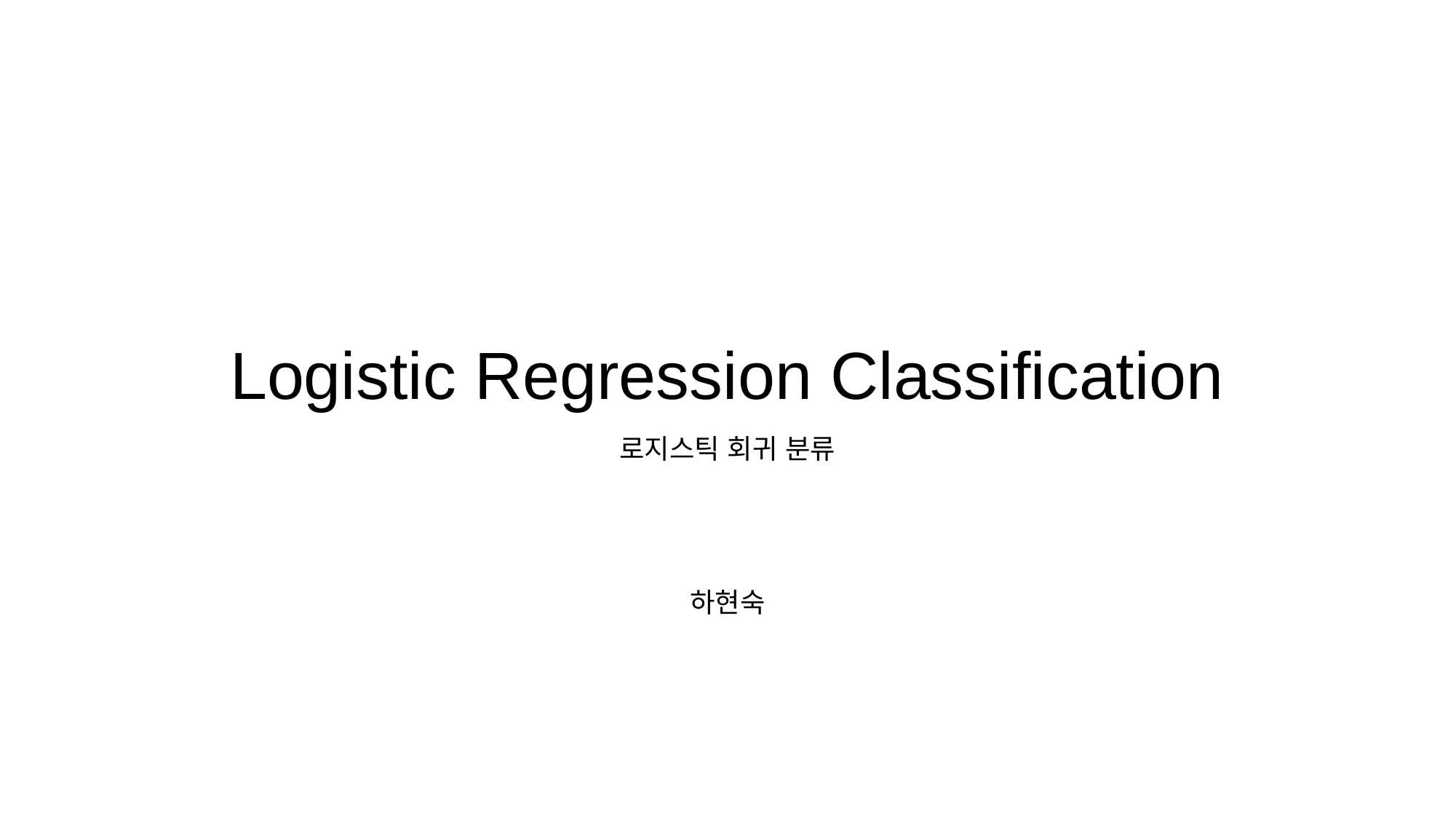

# Logistic Regression Classification
로지스틱 회귀 분류

하현숙